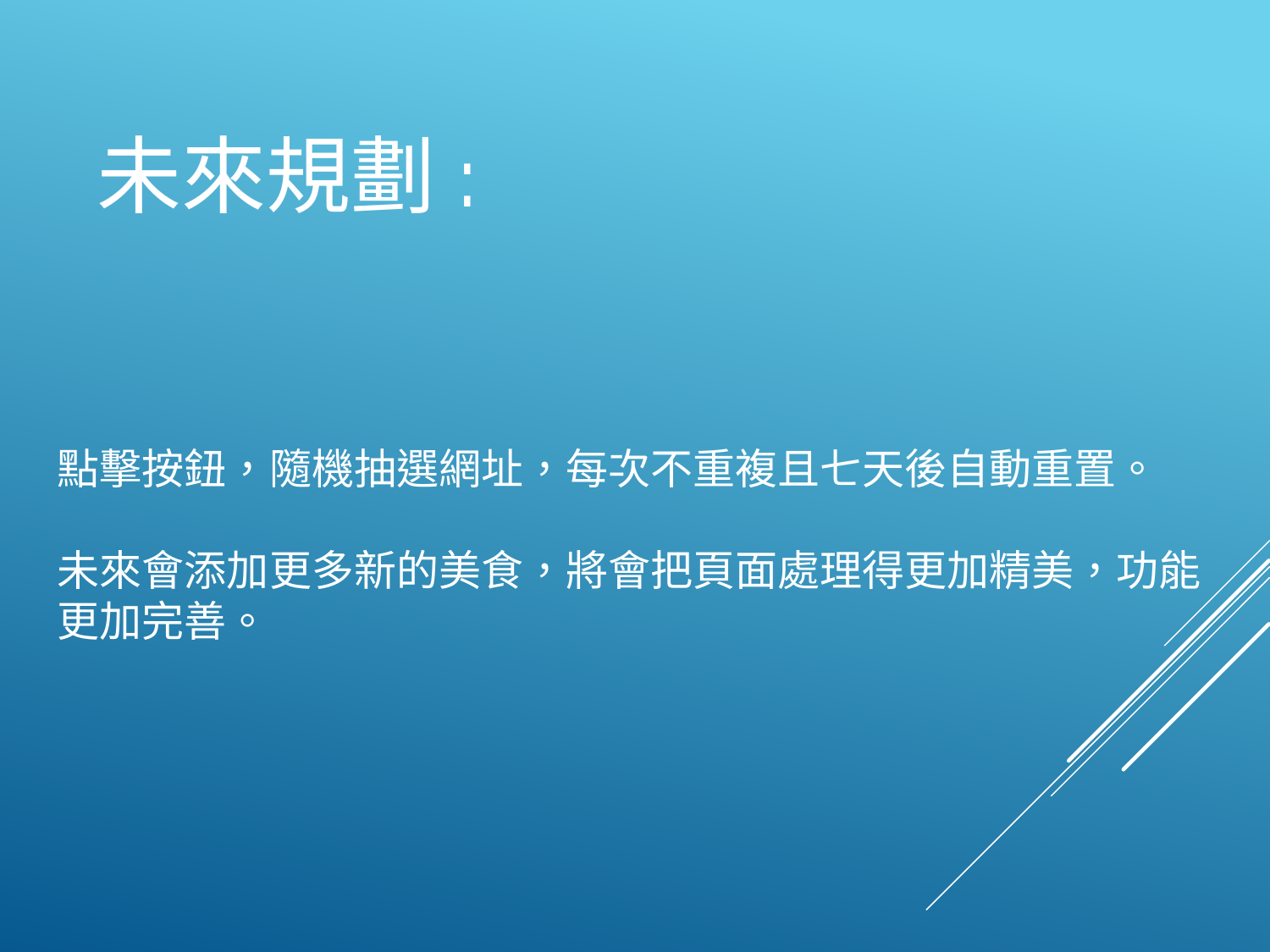

未來規劃:
點擊按鈕，隨機抽選網址，每次不重複且七天後自動重置。

未來會添加更多新的美食，將會把頁面處理得更加精美，功能更加完善。